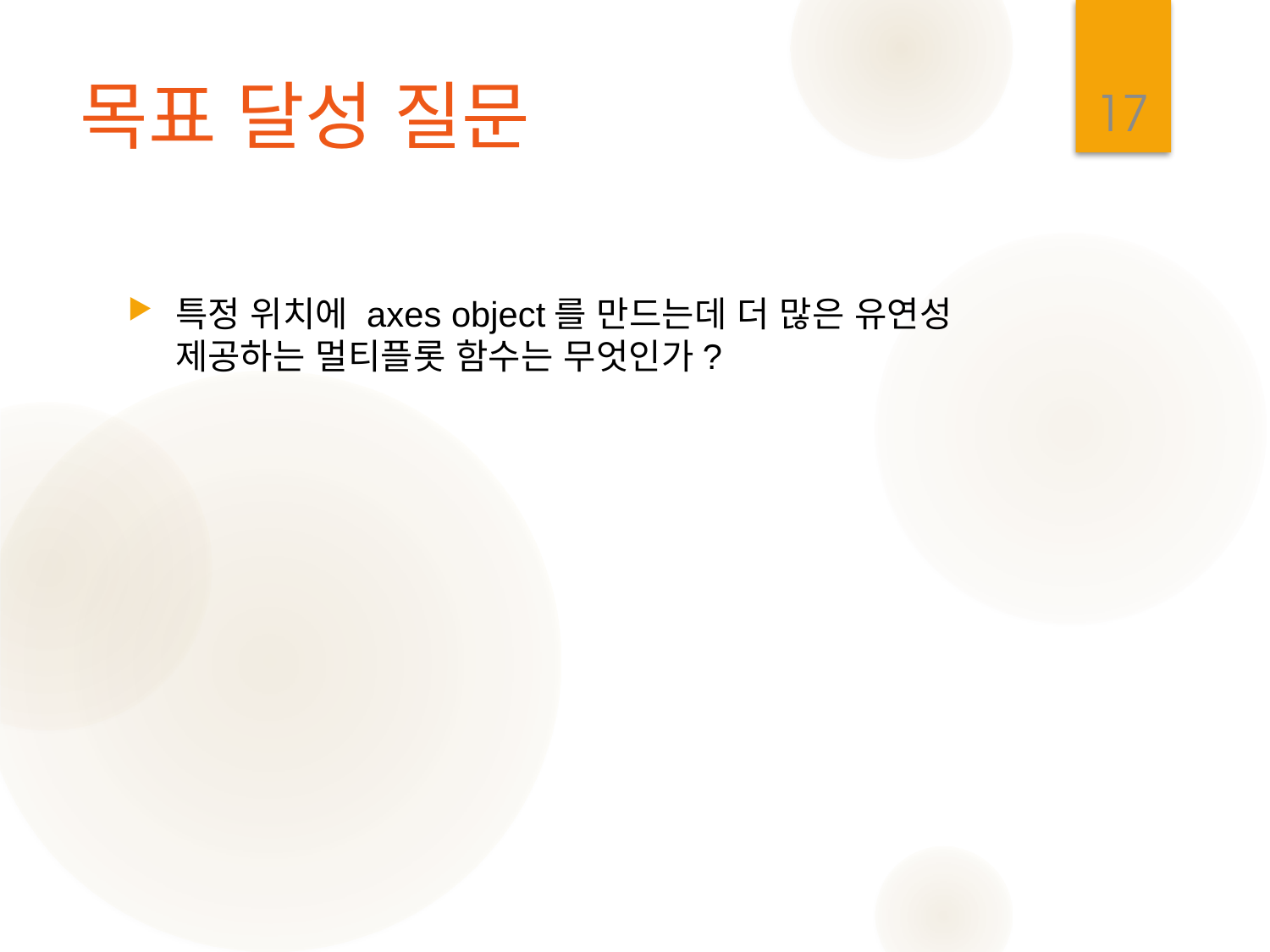

17
# 목표 달성 질문
특정 위치에 axes object를 만드는데 더 많은 유연성 제공하는 멀티플롯 함수는 무엇인가?